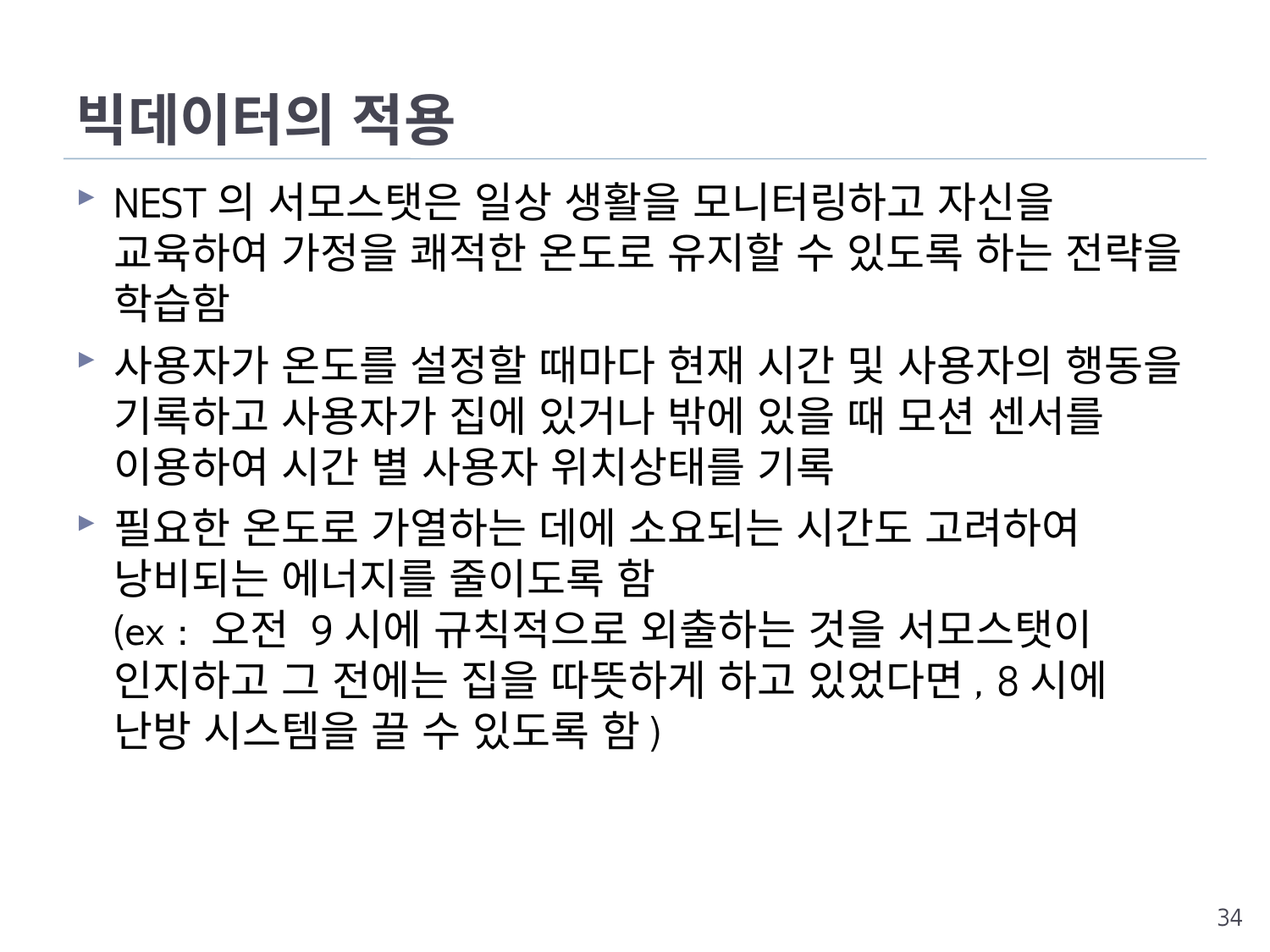

# 빅데이터의 적용
NEST의 서모스탯은 일상 생활을 모니터링하고 자신을 교육하여 가정을 쾌적한 온도로 유지할 수 있도록 하는 전략을 학습함
사용자가 온도를 설정할 때마다 현재 시간 및 사용자의 행동을 기록하고 사용자가 집에 있거나 밖에 있을 때 모션 센서를 이용하여 시간 별 사용자 위치상태를 기록
필요한 온도로 가열하는 데에 소요되는 시간도 고려하여 낭비되는 에너지를 줄이도록 함
(ex : 오전 9시에 규칙적으로 외출하는 것을 서모스탯이 인지하고 그 전에는 집을 따뜻하게 하고 있었다면, 8시에 난방 시스템을 끌 수 있도록 함)
34